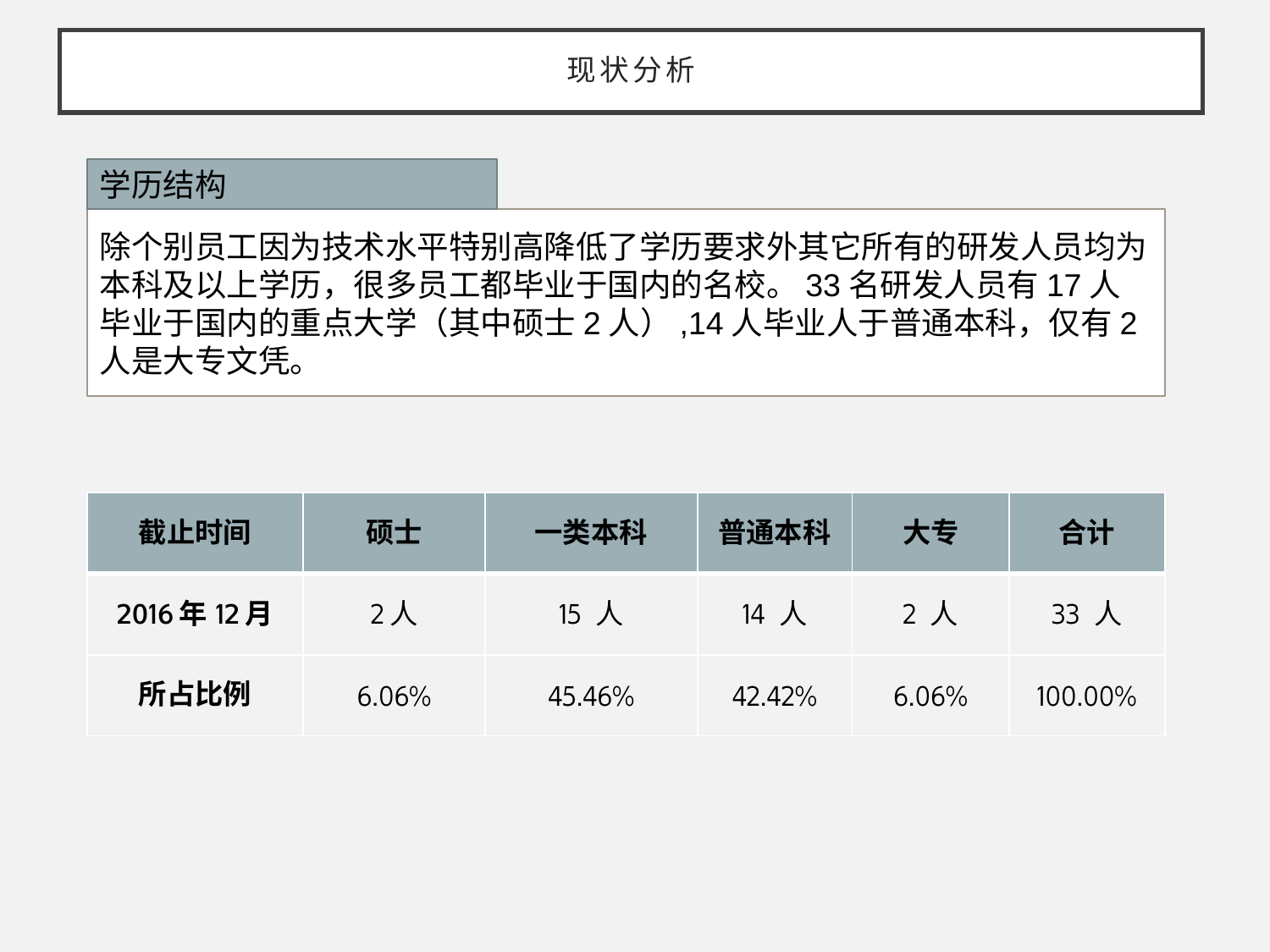

# 现状分析
学历结构

除个别员工因为技术水平特别高降低了学历要求外其它所有的研发人员均为本科及以上学历，很多员工都毕业于国内的名校。33名研发人员有17人毕业于国内的重点大学（其中硕士2人）,14人毕业人于普通本科，仅有2人是大专文凭。

| 截止时间 | 硕士 | 一类本科 | 普通本科 | 大专 | 合计 |
| --- | --- | --- | --- | --- | --- |
| 2016年12月 | 2人 | 15 人 | 14 人 | 2 人 | 33 人 |
| 所占比例 | 6.06% | 45.46% | 42.42% | 6.06% | 100.00% |